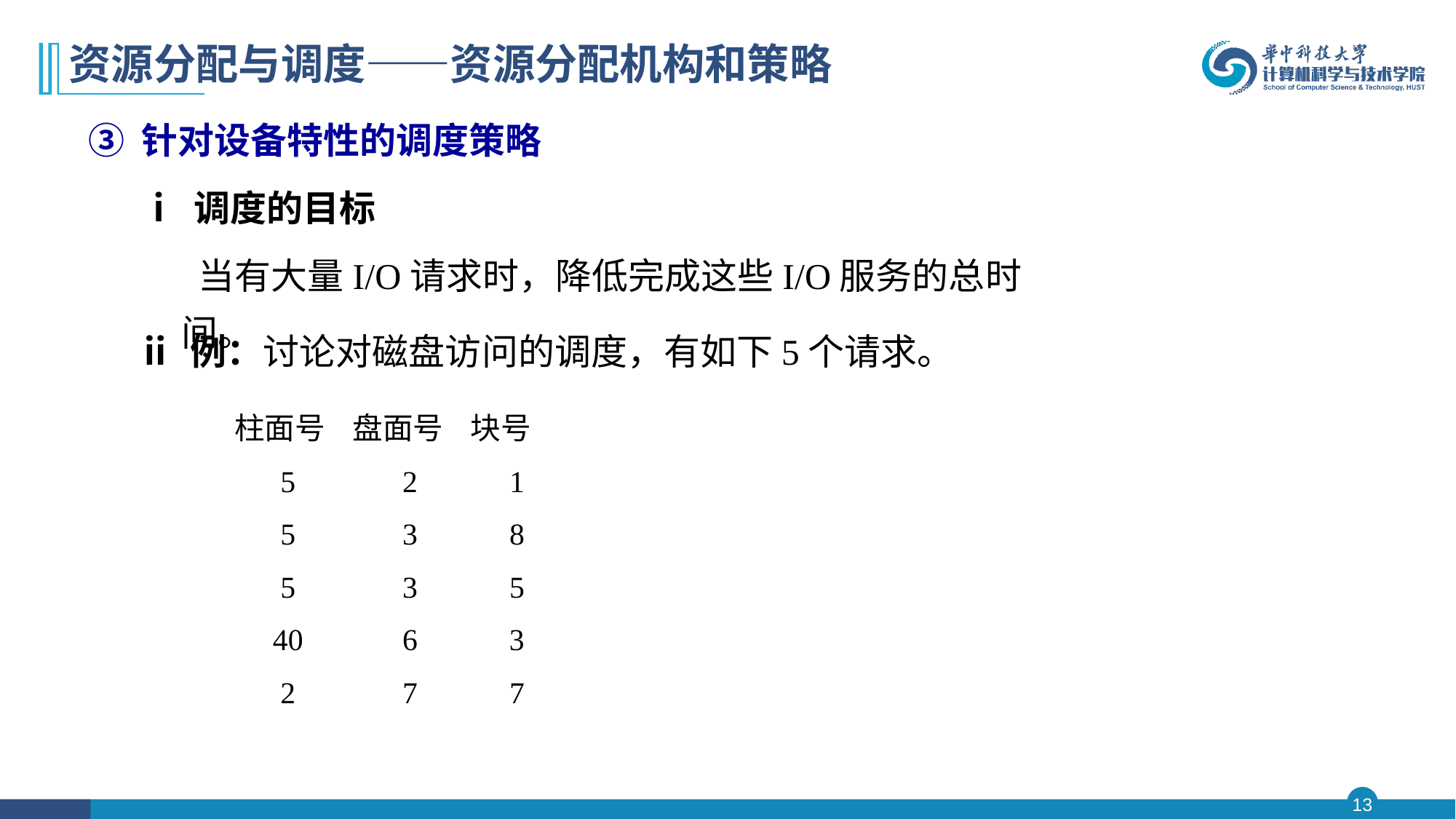

# 资源分配与调度——资源分配机构和策略
  ③ 针对设备特性的调度策略
ⅰ 调度的目标
      当有大量I/O请求时，降低完成这些I/O服务的总时间。
ⅱ 例：讨论对磁盘访问的调度，有如下5个请求。
柱面号    盘面号    块号
      5              2            1
      5              3            8
      5              3            5
     40             6            3
      2              7            7